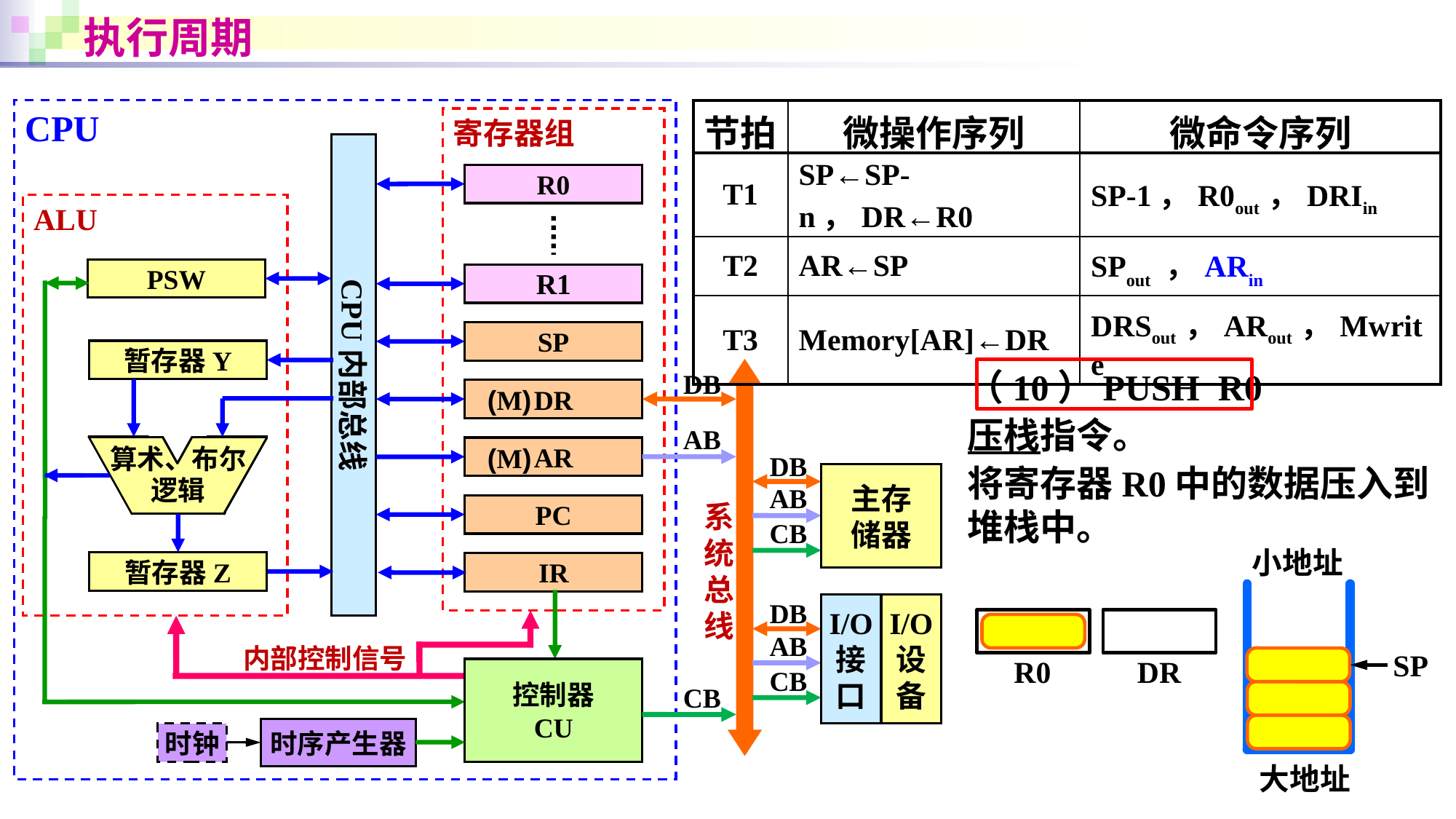

# 执行周期
CPU
寄存器组
CPU内部总线
R0

ALU

PSW
Rn-1

SP
暂存器Y

DB
DR

AB

算术、布尔
逻辑

AR

DB

主存
储器

AB
系统总线
PC

CB

暂存器Z
IR

I/O
接
口
I/O
设
备
DB

AB
内部控制信号

控制器
CU

CB

CB

时序产生器
时钟

| 节拍 | 微操作序列 | 微命令序列 |
| --- | --- | --- |
| T1 | SP←SP-n，DR←R0 | SP-1，R0out ，DRIin |
| T2 | AR←SP | SPout ，ARin |
| T3 | Memory[AR]←DR | DRSout ，ARout ，Mwrite |
R1
（10）PUSH  R0
压栈指令。
将寄存器R0中的数据压入到堆栈中。

(M)
(M)
小地址

SP
R0
DR

大地址